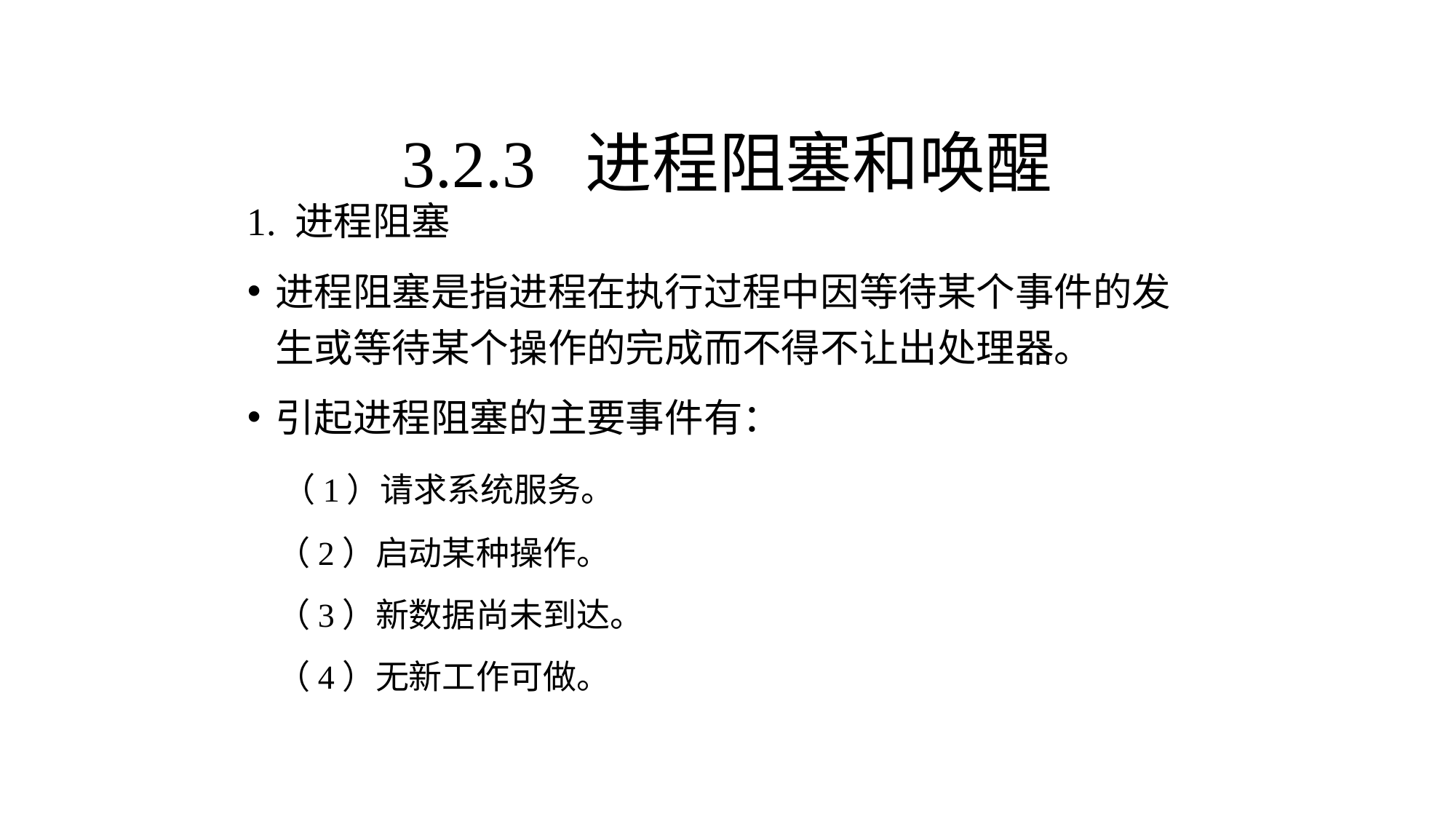

3.2.3  进程阻塞和唤醒
1. 进程阻塞
进程阻塞是指进程在执行过程中因等待某个事件的发生或等待某个操作的完成而不得不让出处理器。
引起进程阻塞的主要事件有：
   （1）请求系统服务。
   （2）启动某种操作。
   （3）新数据尚未到达。
   （4）无新工作可做。
7